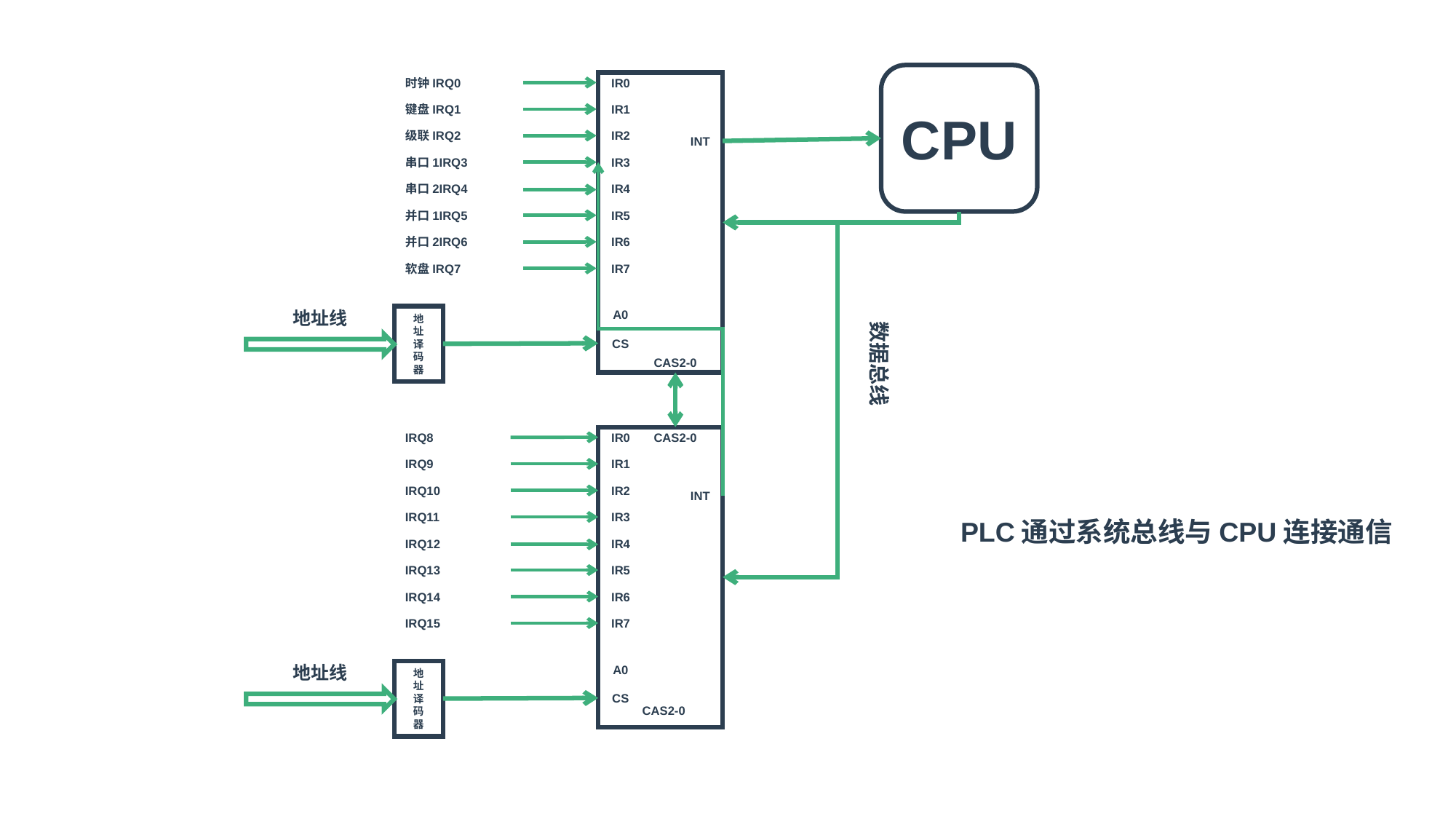

CPU
时钟IRQ0

IR0
键盘IRQ1
IR1
级联IRQ2
IR2
INT
串口1IRQ3
IR3
串口2IRQ4
IR4
并口1IRQ5
IR5
并口2IRQ6
IR6
软盘IRQ7
IR7
地址线
A0
地
址
译
码
器
数据总线
CS

CAS2-0
IRQ8

IR0
CAS2-0
IRQ9
IR1
IRQ10
IR2
INT
IRQ11
IR3
PLC通过系统总线与CPU连接通信
IRQ12
IR4
IRQ13
IR5
IRQ14
IR6
IRQ15
IR7
地址线
A0
地
址
译
码
器
CS

CAS2-0